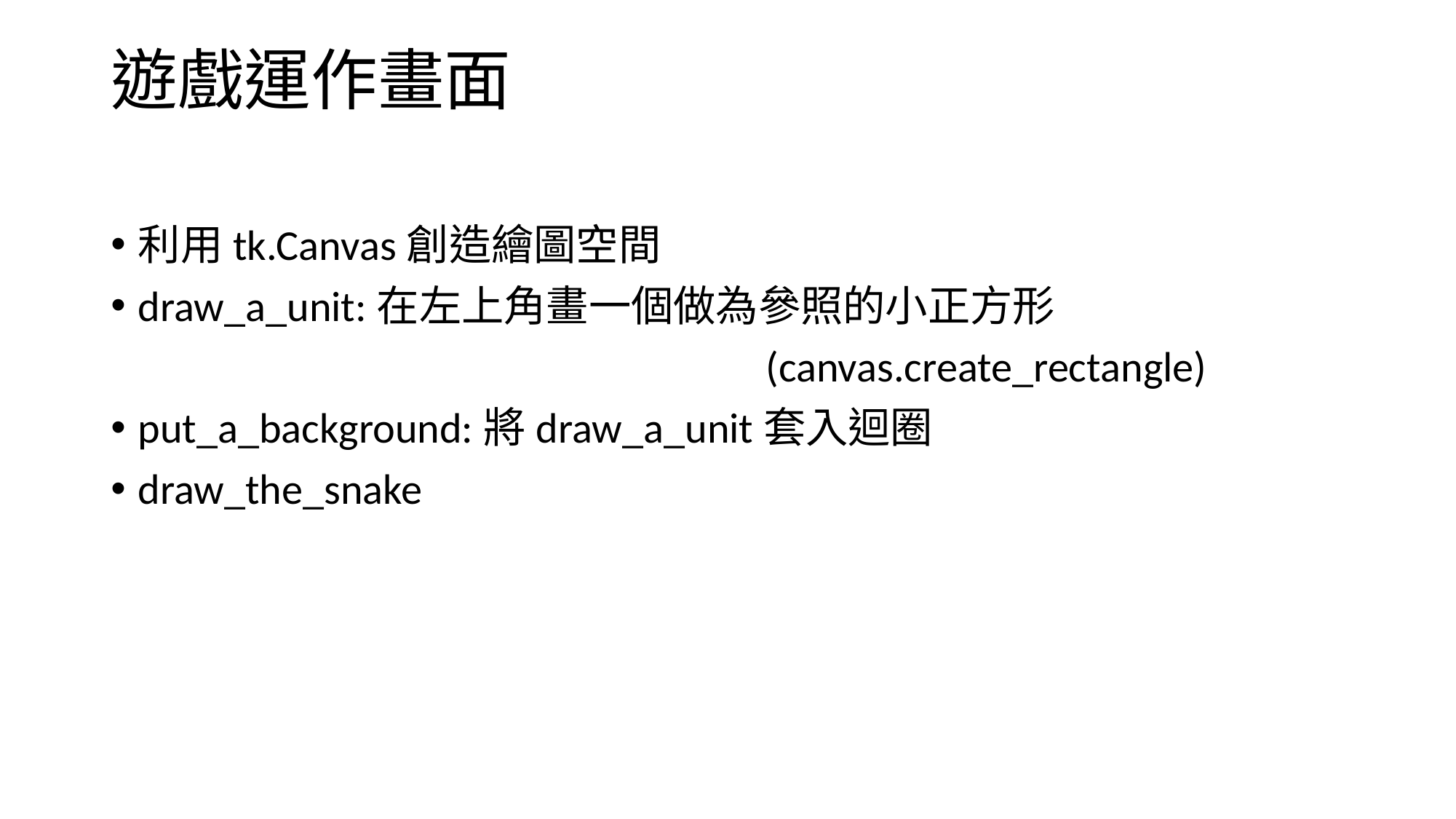

# 遊戲運作畫面
利用tk.Canvas創造繪圖空間
draw_a_unit:在左上角畫一個做為參照的小正方形
						(canvas.create_rectangle)
put_a_background:將draw_a_unit套入迴圈
draw_the_snake